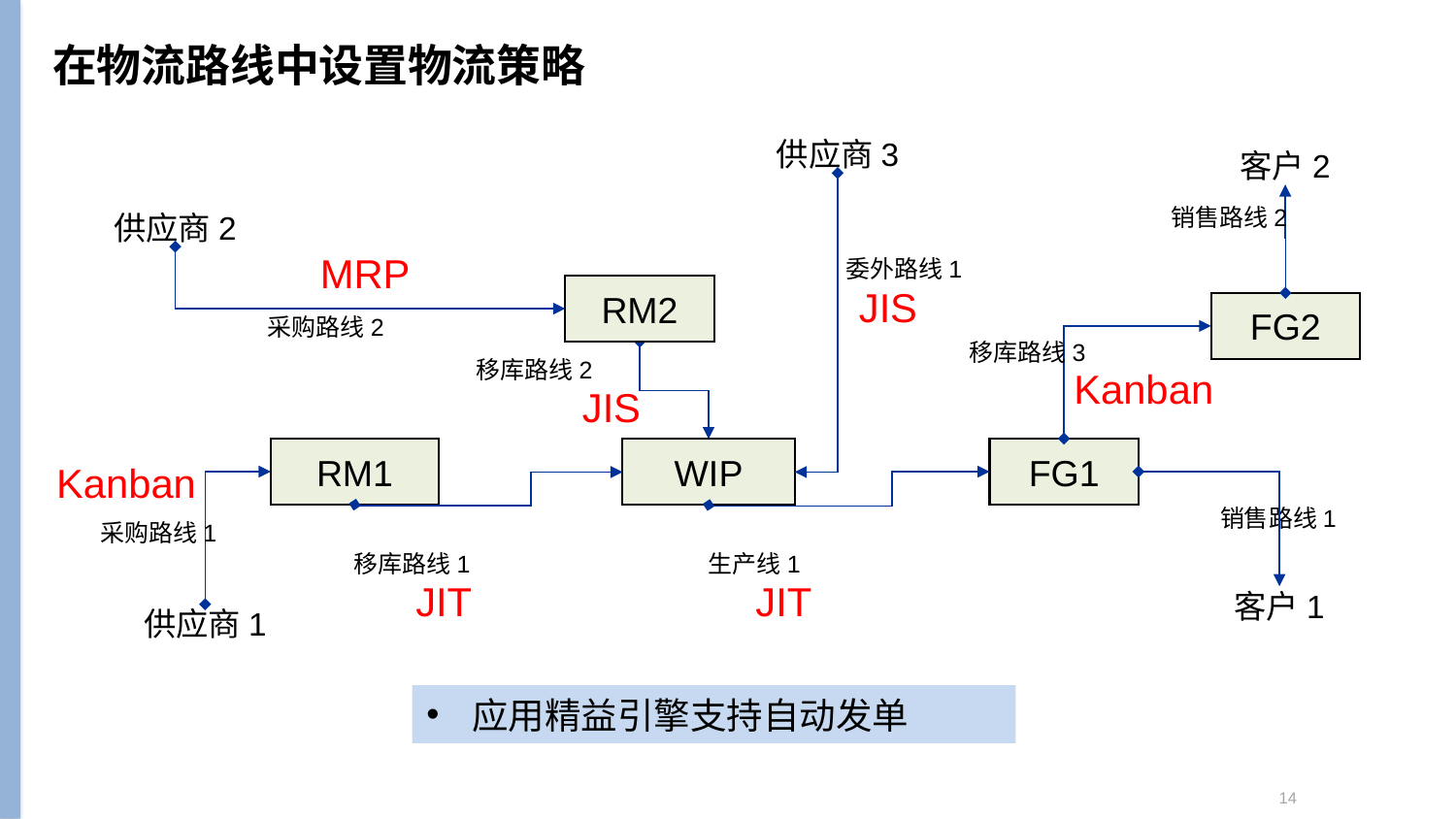

# 在物流路线中设置物流策略
供应商3
客户2
销售路线2
供应商2
MRP
委外路线1
JIS
RM2
FG2
采购路线2
移库路线3
移库路线2
Kanban
JIS
RM1
FG1
WIP
Kanban
销售路线1
采购路线1
移库路线1
生产线1
JIT
JIT
客户1
供应商1
应用精益引擎支持自动发单
14